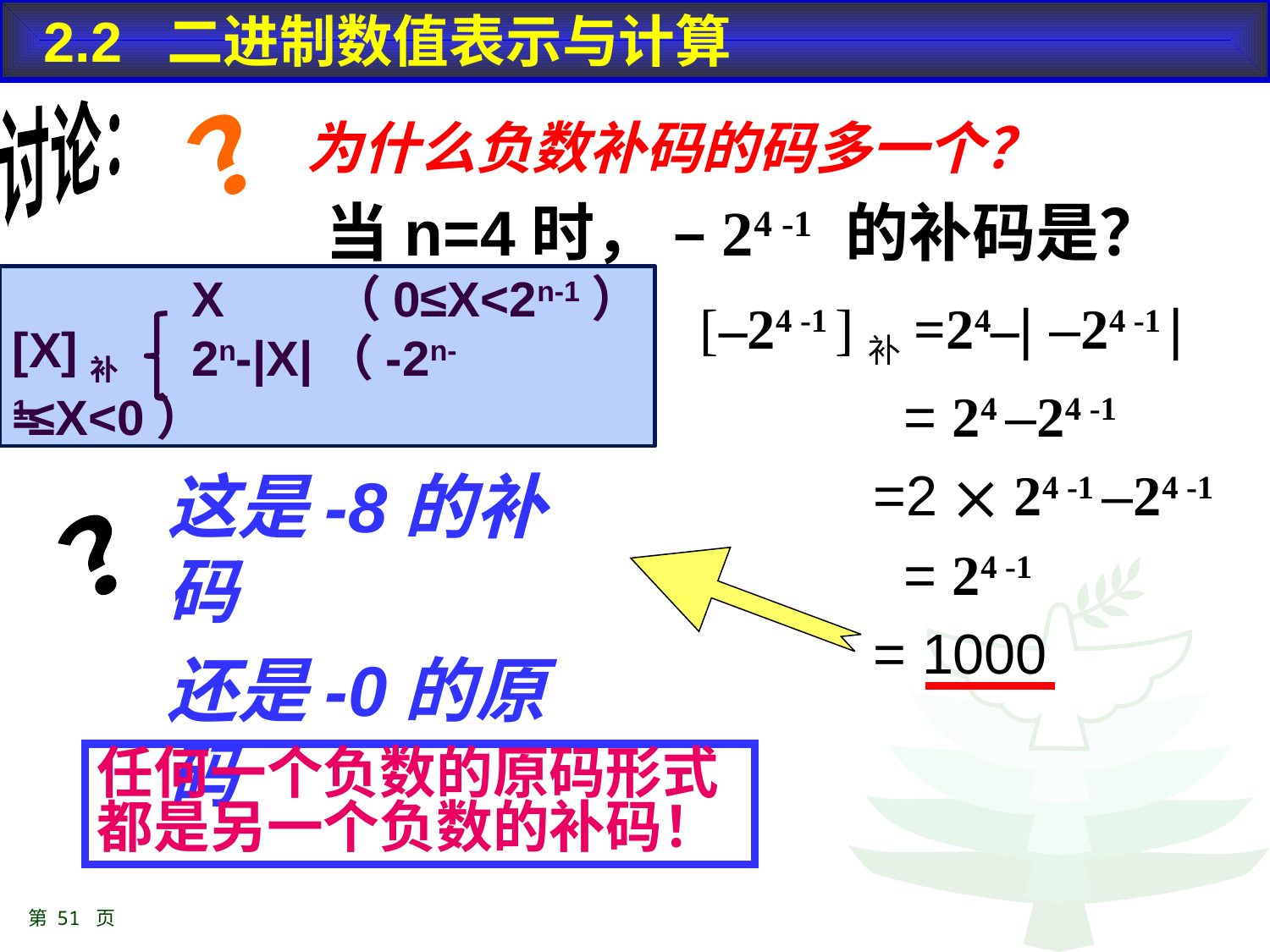

2.2  二进制数值表示与计算
讨论：
为什么负数补码的码多一个？
？
当n=4时， –24 -1 的补码是？
             X       （0≤X<2n-1）
             2n-|X|（-2n-1≤X<0）
[X]补=

[–24 -1 ]补=24–| –24 -1 |
             = 24 –24 -1
                     =2 × 24 -1 –24 -1
             = 24 -1
                     = 1000
这是-8的补码
还是-0的原码
？

任何一个负数的原码形式
都是另一个负数的补码！